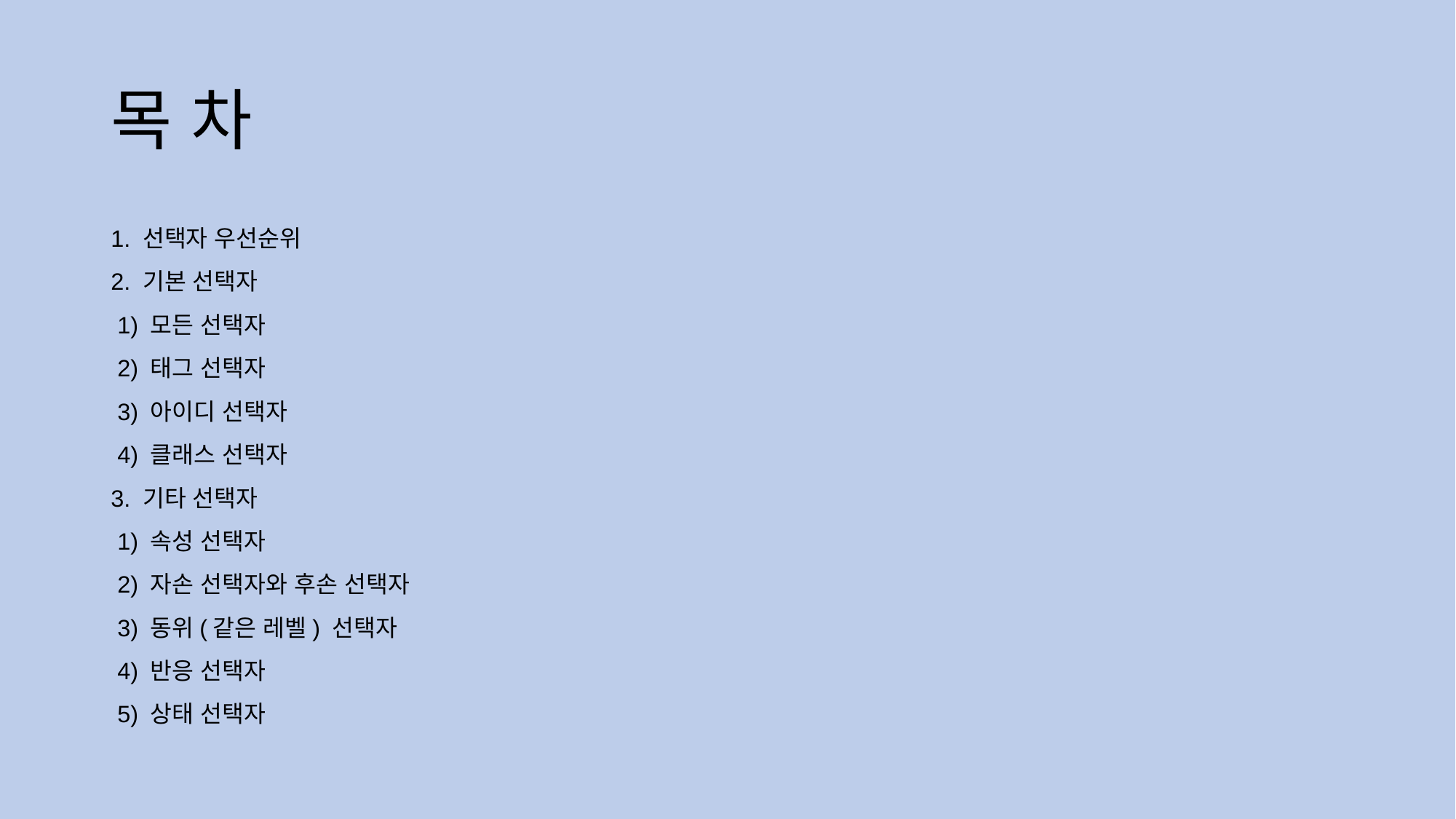

# 목 차
1. 선택자 우선순위
2. 기본 선택자
 1) 모든 선택자
 2) 태그 선택자
 3) 아이디 선택자
 4) 클래스 선택자
3. 기타 선택자
 1) 속성 선택자
 2) 자손 선택자와 후손 선택자
 3) 동위(같은 레벨) 선택자
 4) 반응 선택자
 5) 상태 선택자